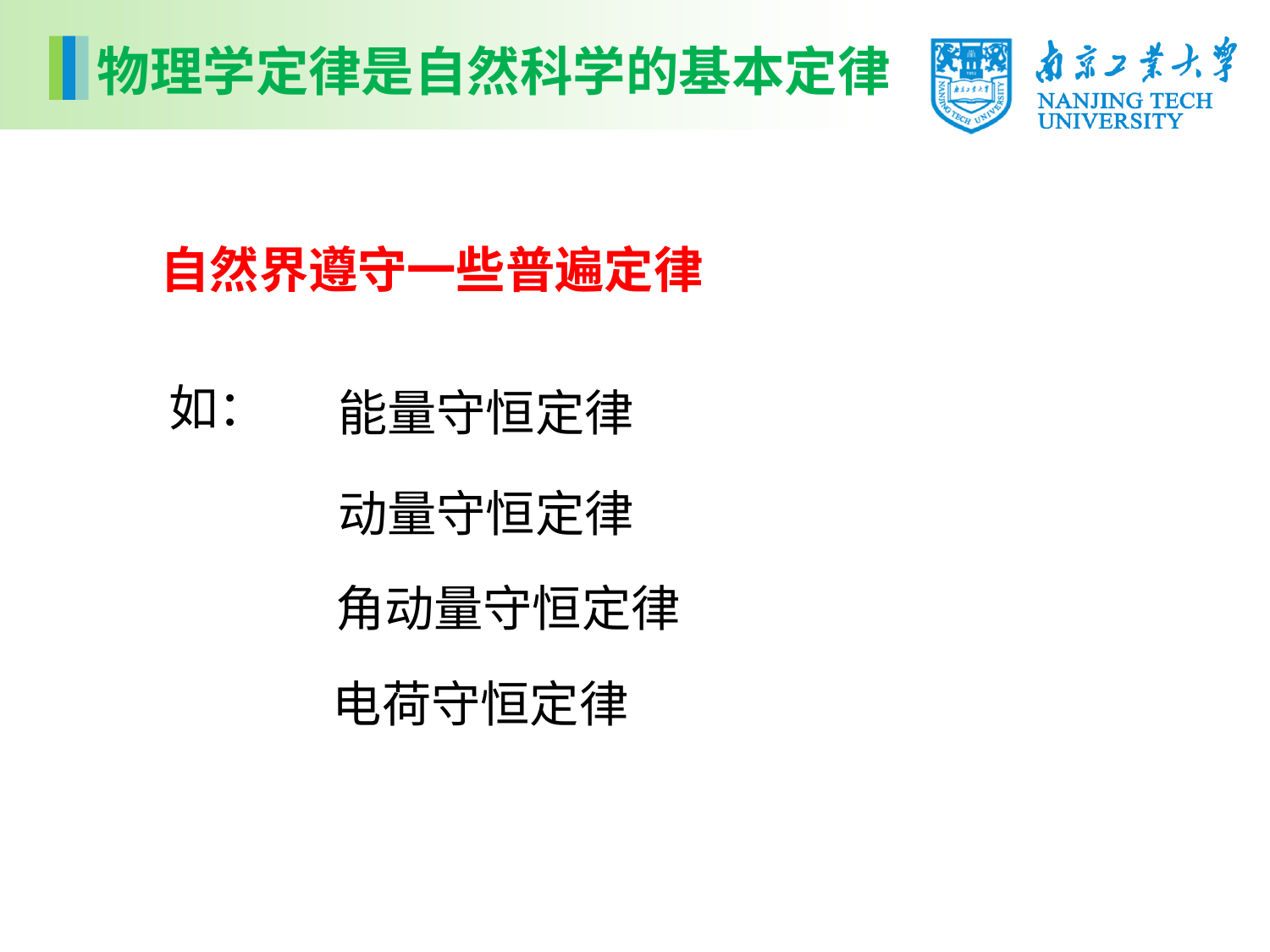

物理学定律是自然科学的基本定律
自然界遵守一些普遍定律
如：
能量守恒定律
动量守恒定律
角动量守恒定律
电荷守恒定律